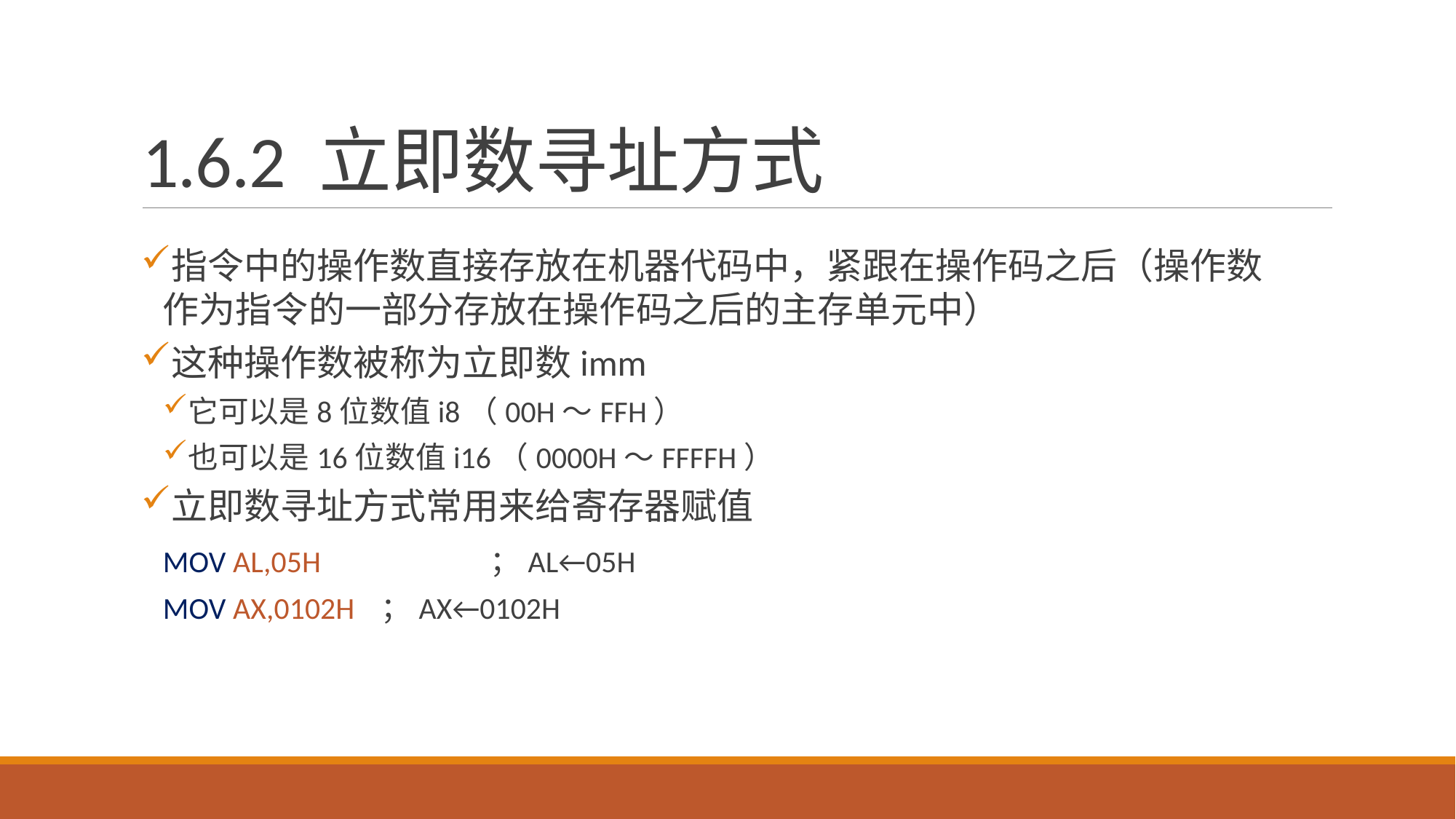

# 1.6.2 立即数寻址方式
指令中的操作数直接存放在机器代码中，紧跟在操作码之后（操作数作为指令的一部分存放在操作码之后的主存单元中）
这种操作数被称为立即数imm
它可以是8位数值i8（00H～FFH）
也可以是16位数值i16（0000H～FFFFH）
立即数寻址方式常用来给寄存器赋值
	MOV AL,05H		；AL←05H
	MOV AX,0102H	；AX←0102H